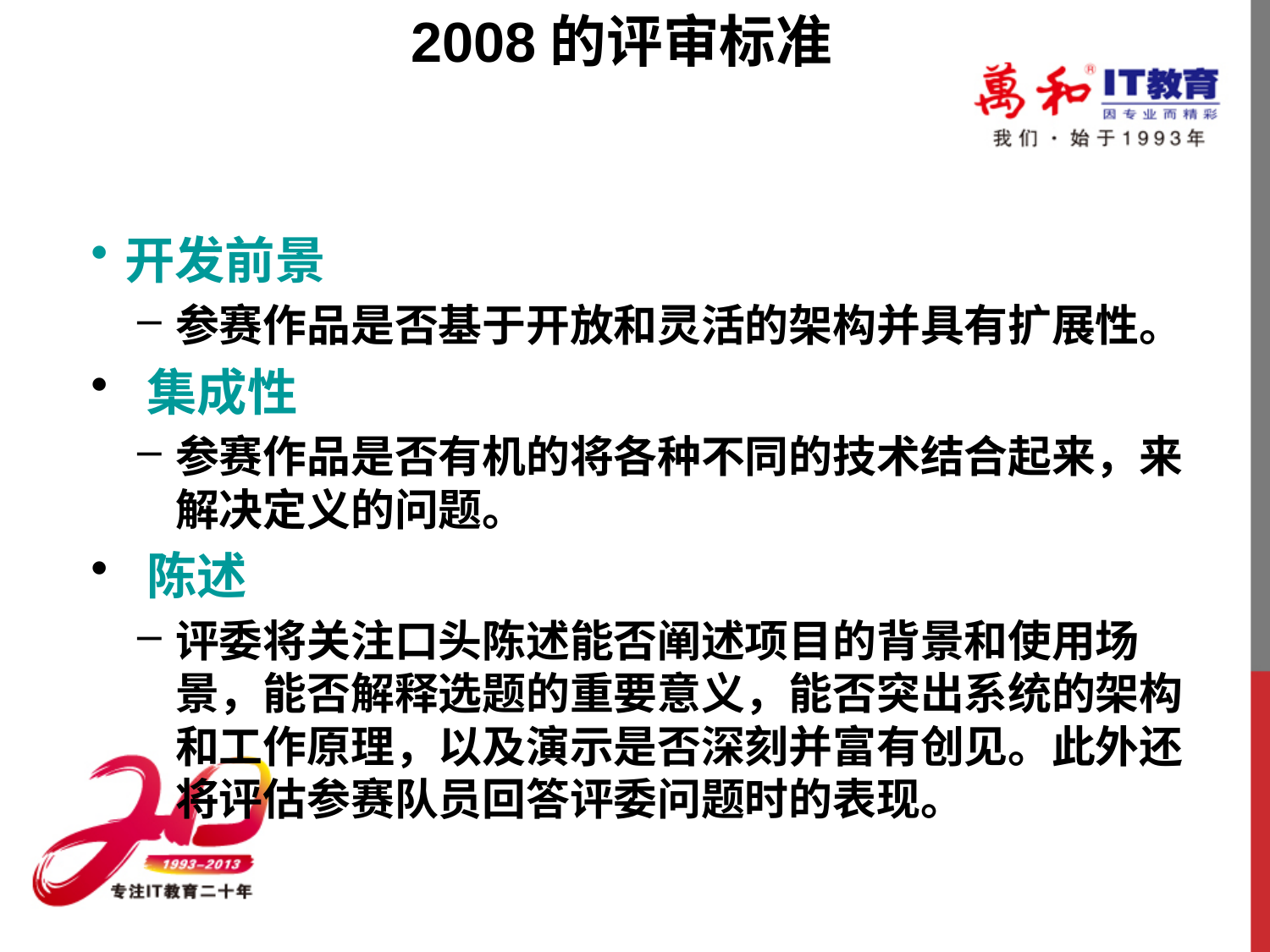

开发前景
参赛作品是否基于开放和灵活的架构并具有扩展性。
 集成性
参赛作品是否有机的将各种不同的技术结合起来，来解决定义的问题。
 陈述
评委将关注口头陈述能否阐述项目的背景和使用场景，能否解释选题的重要意义，能否突出系统的架构和工作原理，以及演示是否深刻并富有创见。此外还将评估参赛队员回答评委问题时的表现。
2008的评审标准